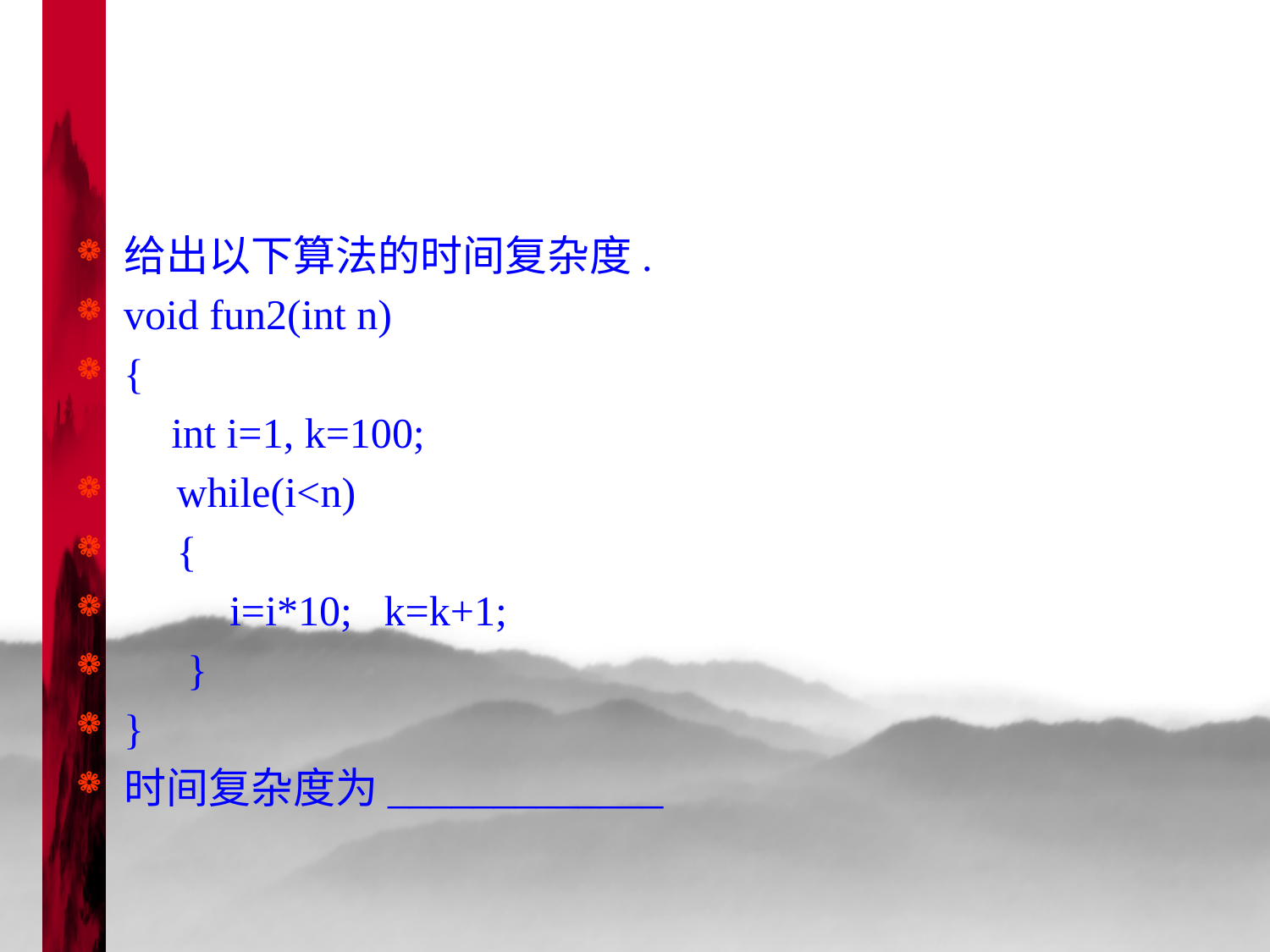

#
给出以下算法的时间复杂度.
void fun2(int n)
{
         int i=1, k=100;
     while(i<n)
     {
          i=i*10;   k=k+1;
      }
}
时间复杂度为_____________